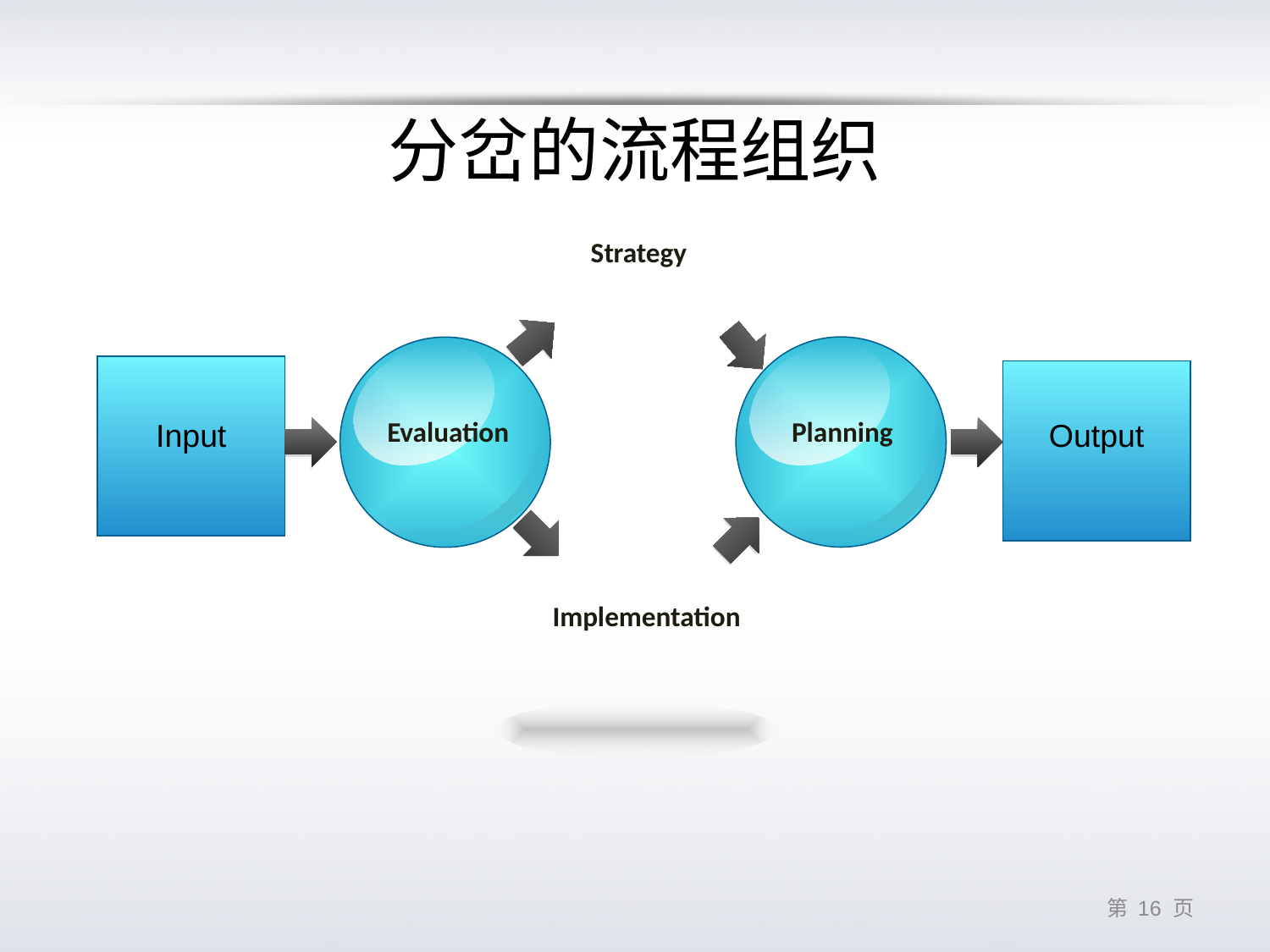

# 分岔的流程组织
Strategy

Evaluation

Planning

Input
Output

Implementation

第 16 页